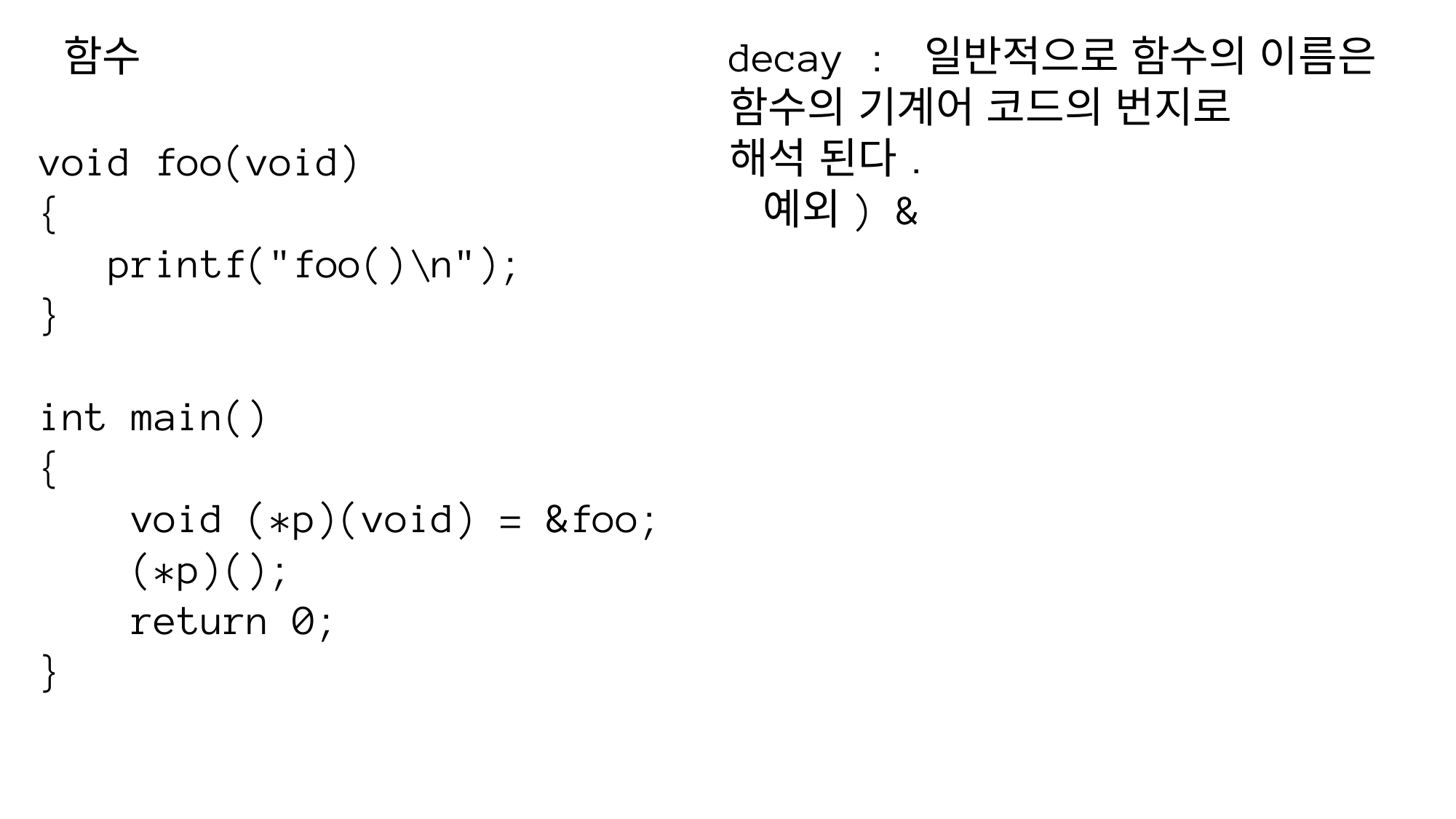

함수
decay : 일반적으로 함수의 이름은
함수의 기계어 코드의 번지로
해석 된다.
  예외) &
void foo(void)
{
   printf("foo()\n");
}

int main()
{
    void (*p)(void) = &foo;
    (*p)();
    return 0;
}